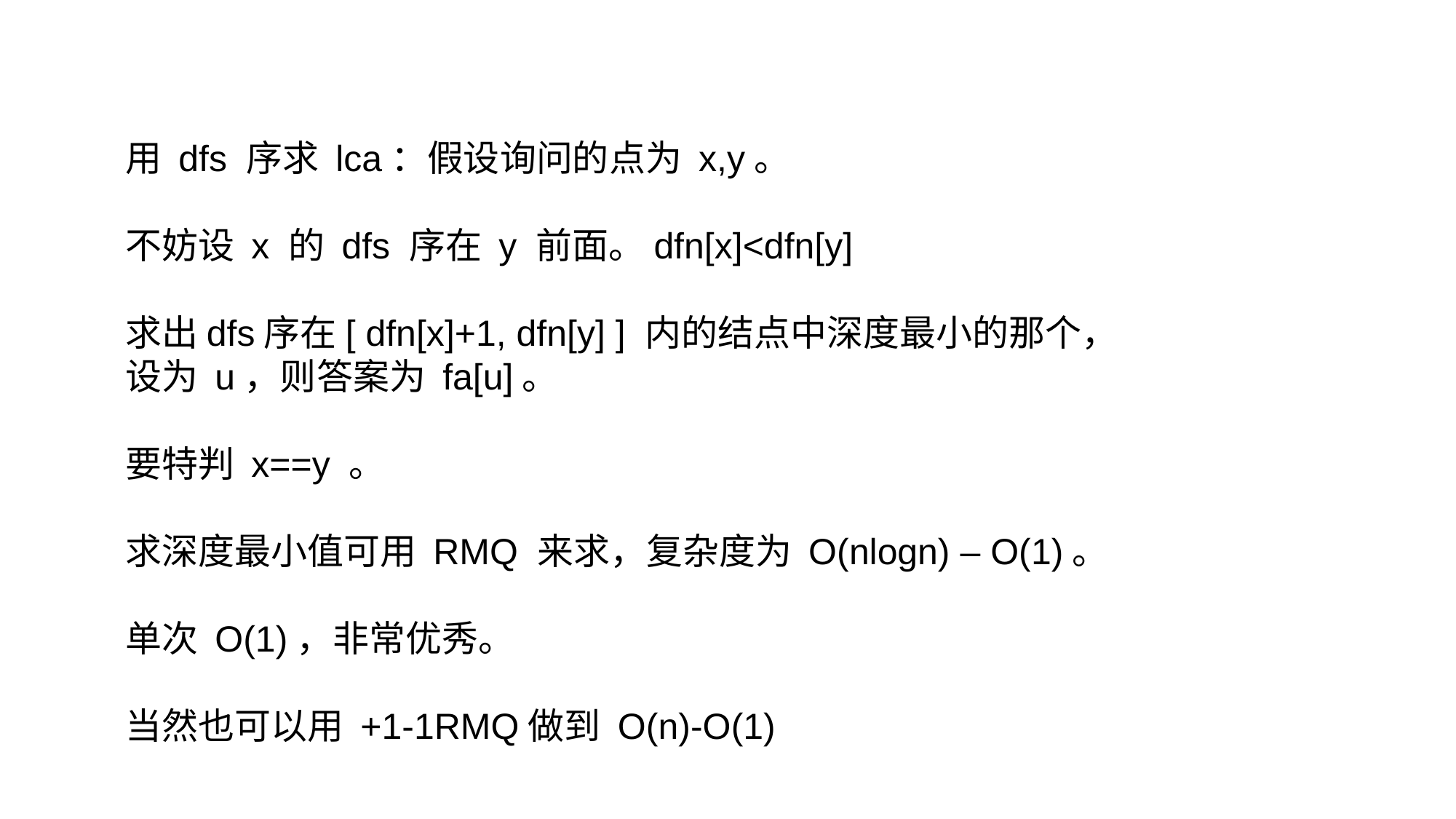

用 dfs 序求 lca：假设询问的点为 x,y。

不妨设 x 的 dfs 序在 y 前面。dfn[x]<dfn[y]

求出dfs序在[ dfn[x]+1, dfn[y] ] 内的结点中深度最小的那个，设为 u，则答案为 fa[u]。

要特判 x==y 。

求深度最小值可用 RMQ 来求，复杂度为 O(nlogn) – O(1)。

单次 O(1)，非常优秀。

当然也可以用 +1-1RMQ做到 O(n)-O(1)